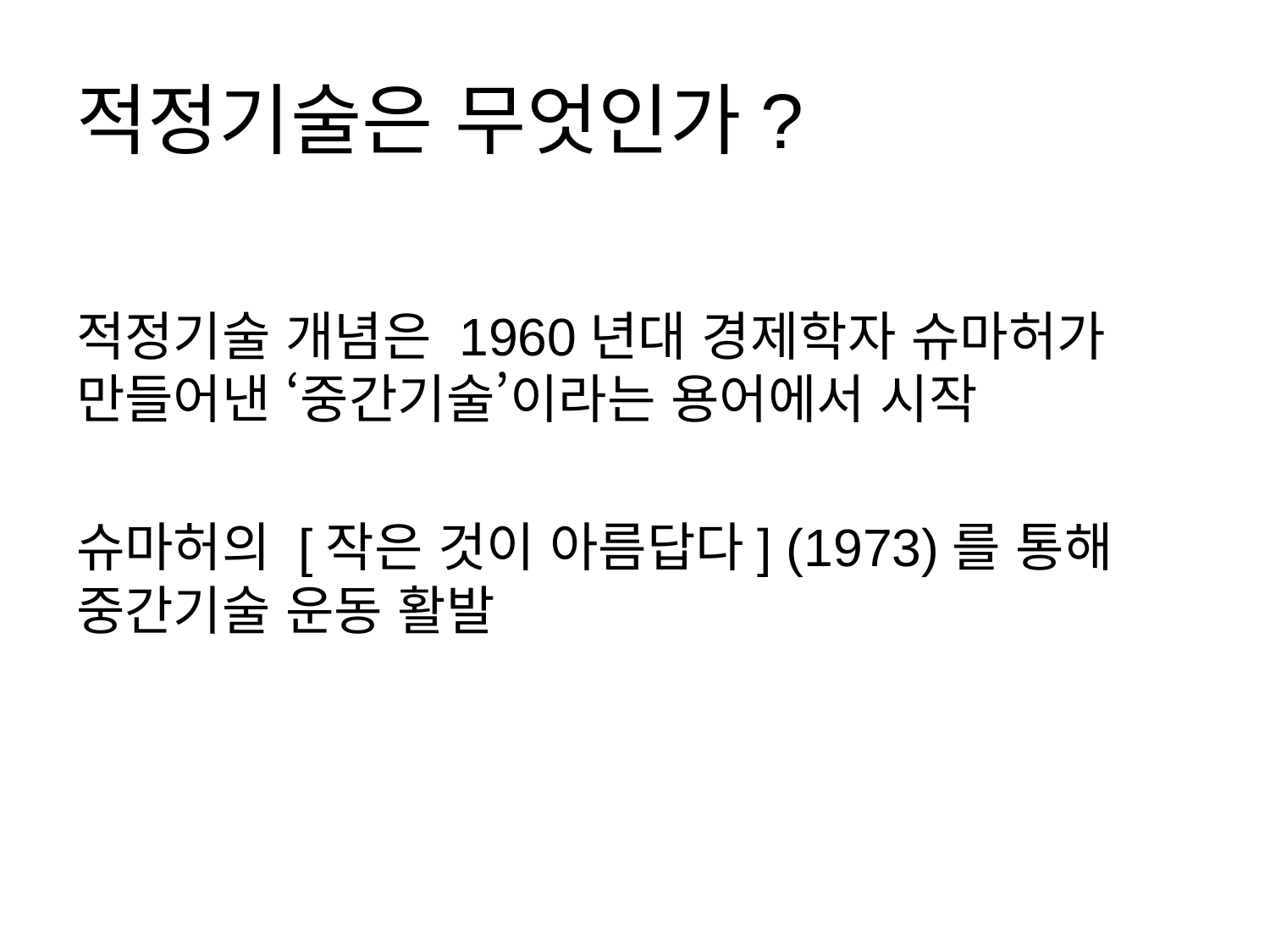

# 적정기술은 무엇인가?

적정기술 개념은 1960년대 경제학자 슈마허가 만들어낸 ‘중간기술’이라는 용어에서 시작

슈마허의 [작은 것이 아름답다] (1973)를 통해 중간기술 운동 활발